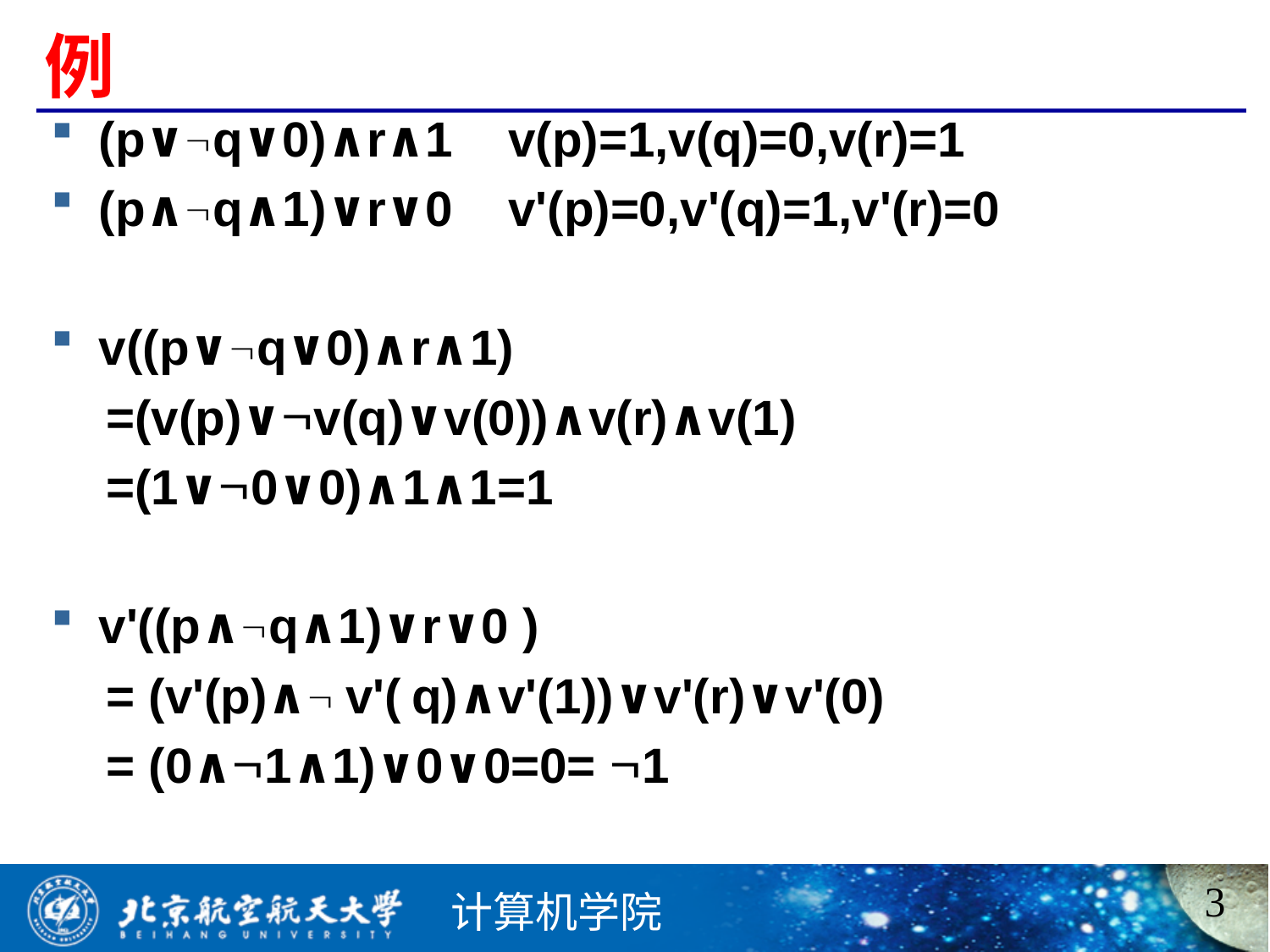

# 例
(p∨¬q∨0)∧r∧1    v(p)=1,v(q)=0,v(r)=1
(p∧¬q∧1)∨r∨0    v'(p)=0,v'(q)=1,v'(r)=0

v((p∨¬q∨0)∧r∧1)
    =(v(p)∨¬v(q)∨v(0))∧v(r)∧v(1)
    =(1∨¬0∨0)∧1∧1=1

v'((p∧¬q∧1)∨r∨0 )
    = (v'(p)∧¬ v'( q)∧v'(1))∨v'(r)∨v'(0)
    = (0∧¬1∧1)∨0∨0=0= ¬1